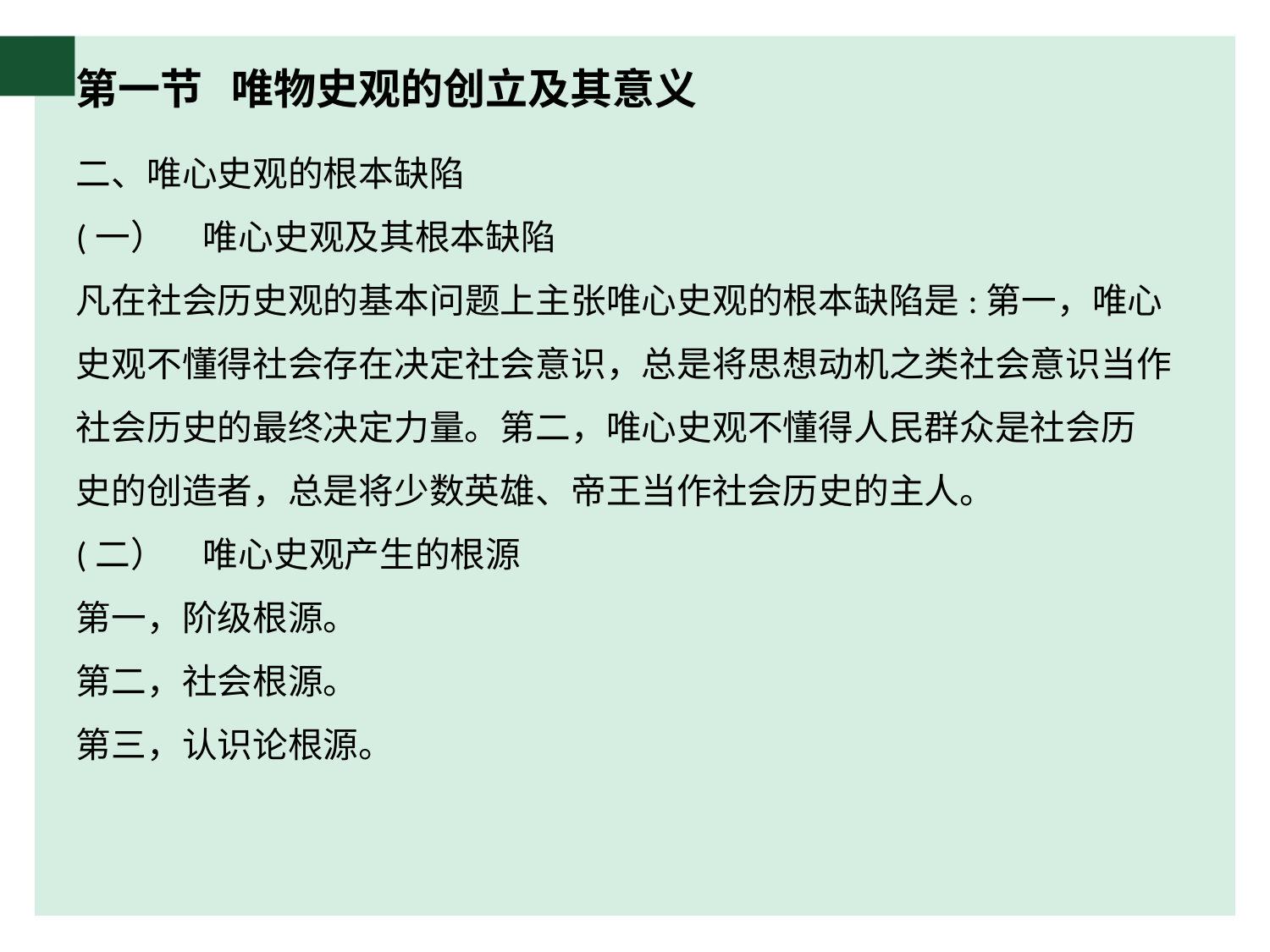

# 第一节   唯物史观的创立及其意义
二、唯心史观的根本缺陷
(一）	唯心史观及其根本缺陷
凡在社会历史观的基本问题上主张唯心史观的根本缺陷是:第一，唯心史观不懂得社会存在决定社会意识，总是将思想动机之类社会意识当作社会历史的最终决定力量。第二，唯心史观不懂得人民群众是社会历
史的创造者，总是将少数英雄、帝王当作社会历史的主人。
(二）	唯心史观产生的根源
第一，阶级根源。
第二，社会根源。
第三，认识论根源。